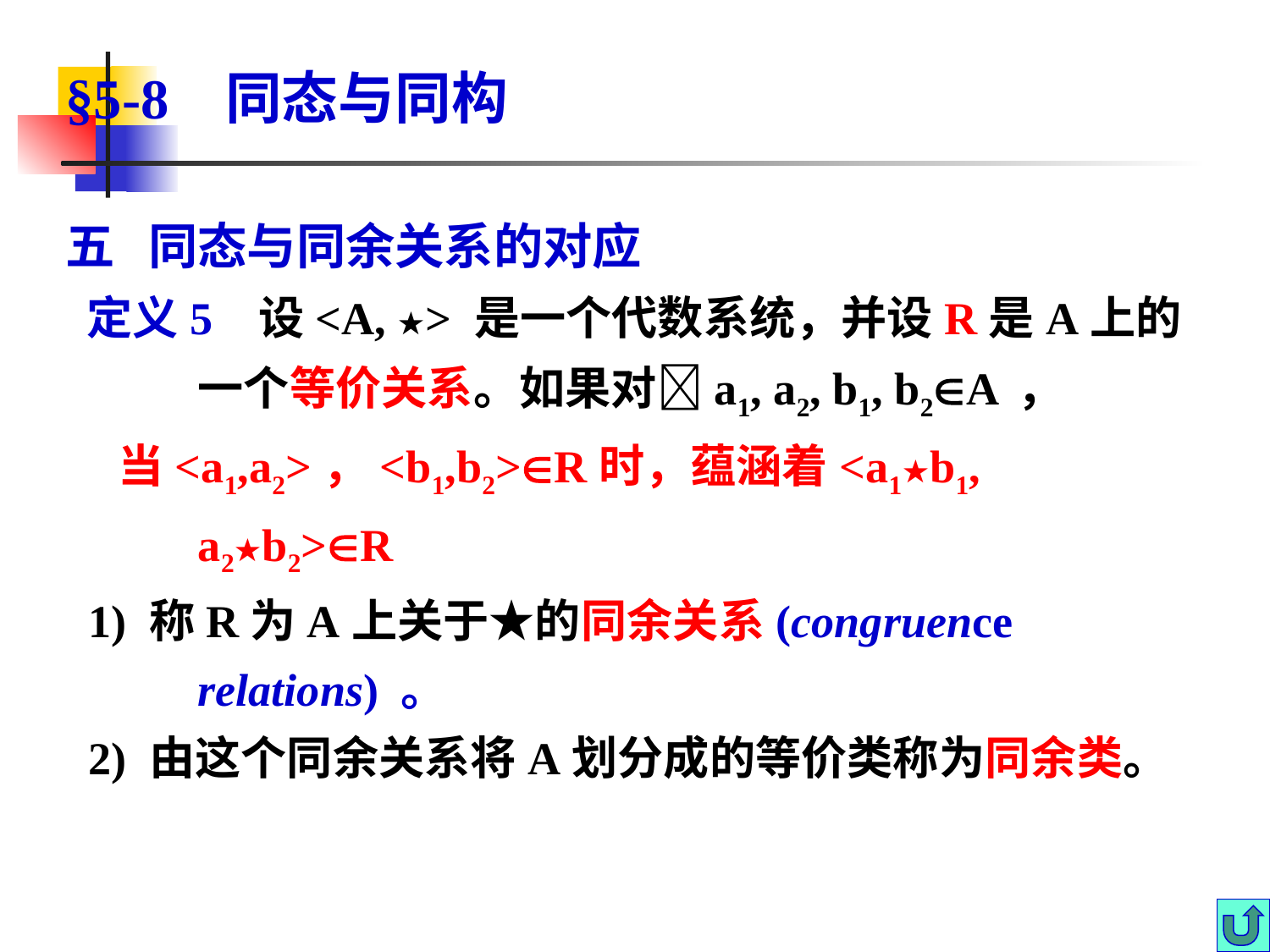

# §5-8   同态与同构
五   同态与同余关系的对应
 定义5   设<A, ★> 是一个代数系统，并设R是A上的一个等价关系。如果对∀a1, a2, b1, b2∈A ，
    当<a1,a2>，<b1,b2>∈R时，蕴涵着<a1★b1, a2★b2>∈R
  1) 称R为A上关于★的同余关系(congruence relations) 。
  2) 由这个同余关系将A划分成的等价类称为同余类。

23